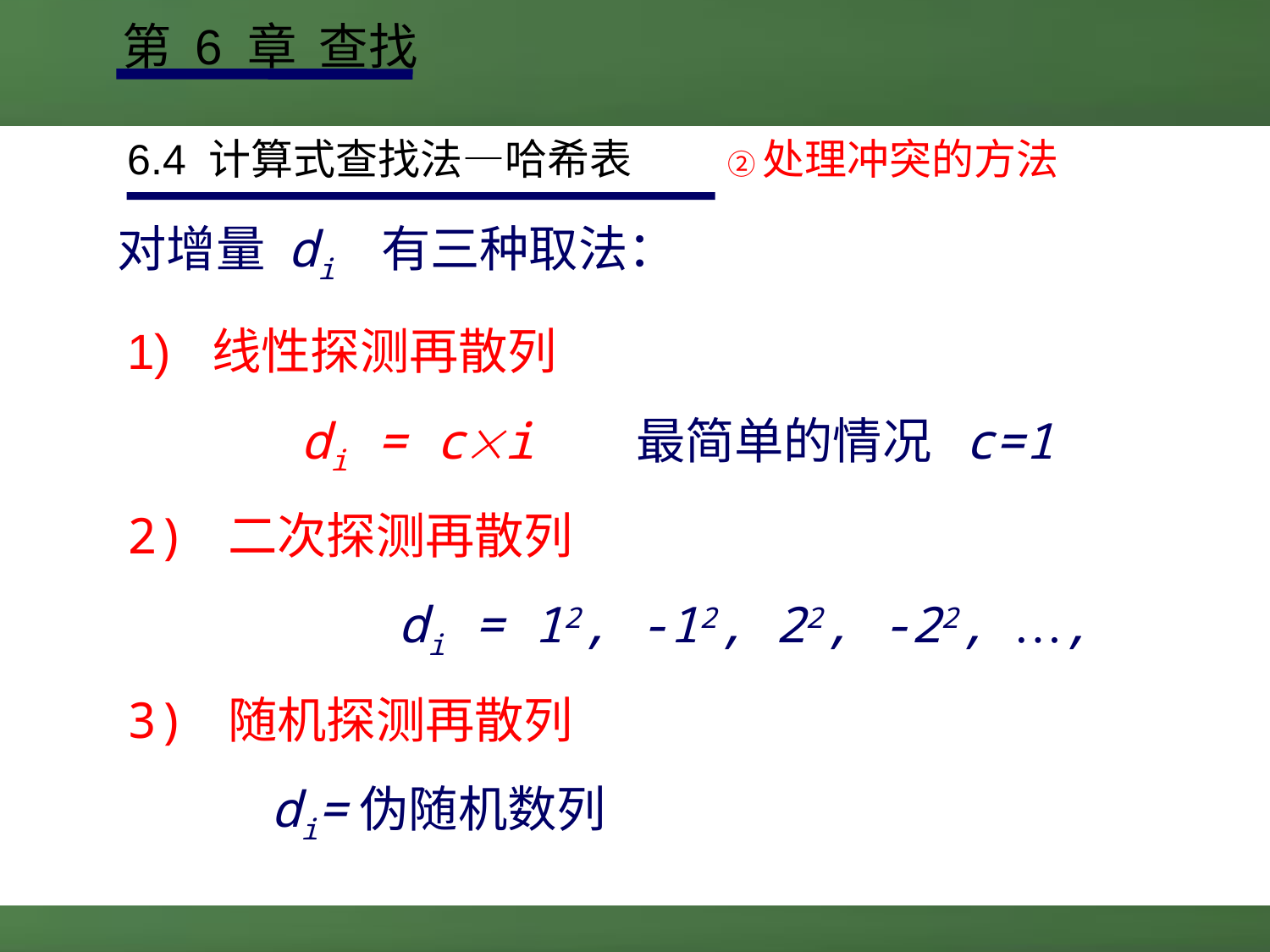

第 6 章  查找

6.4 计算式查找法—哈希表
②处理冲突的方法

对增量 di  有三种取法：
线性探测再散列
	   di = c×i   最简单的情况  c=1
2) 二次探测再散列
		  di = 12, -12, 22, -22, …,
3) 随机探测再散列
	  di=伪随机数列